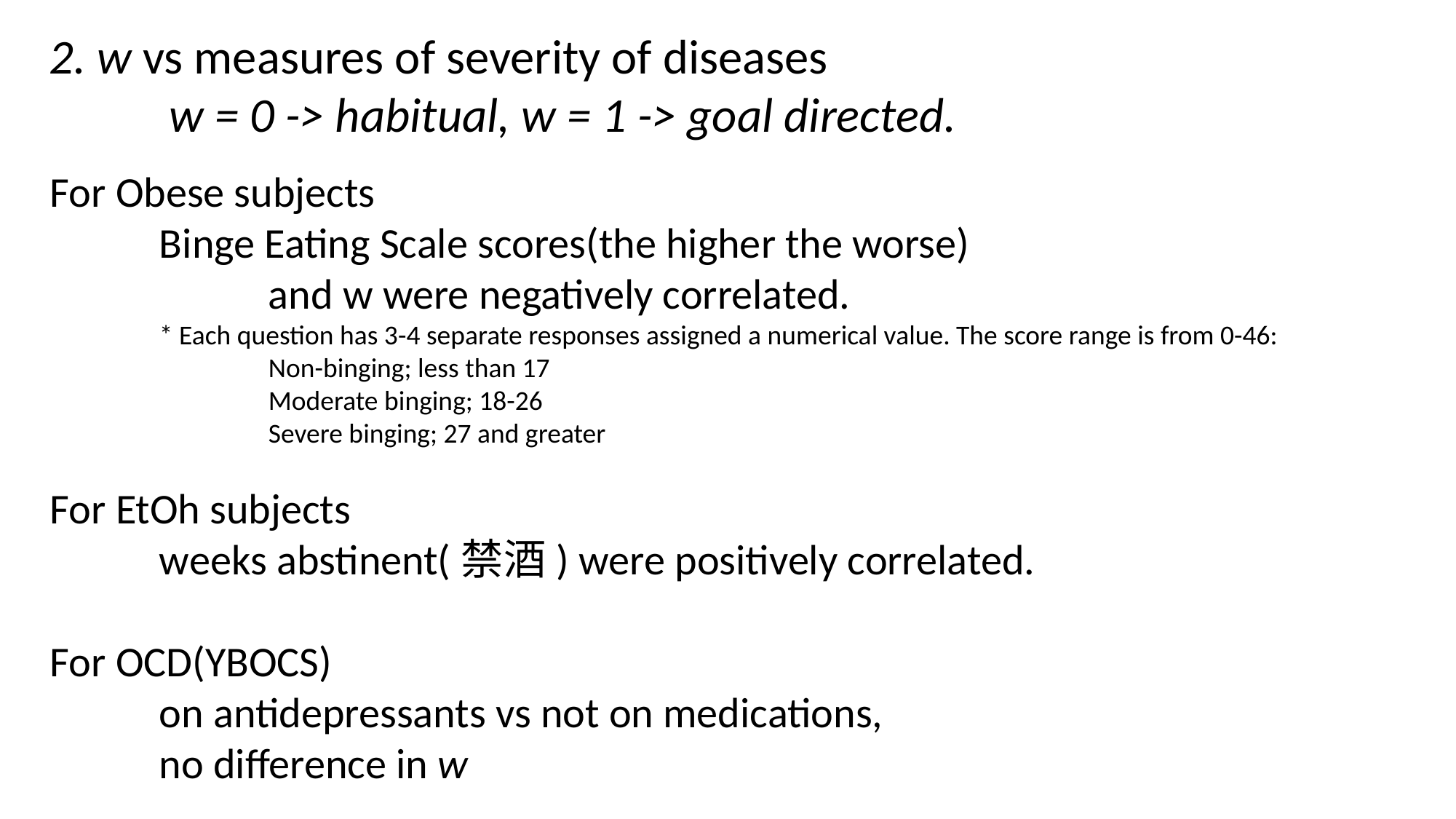

2. w vs measures of severity of diseases
	 w = 0 -> habitual, w = 1 -> goal directed.

For Obese subjects
	Binge Eating Scale scores(the higher the worse)
		and w were negatively correlated.
	* Each question has 3-4 separate responses assigned a numerical value. The score range is from 0-46:
		Non-binging; less than 17
		Moderate binging; 18-26
		Severe binging; 27 and greater

For EtOh subjects
	weeks abstinent(禁酒) were positively correlated.

For OCD(YBOCS)
	on antidepressants vs not on medications,
	no difference in w